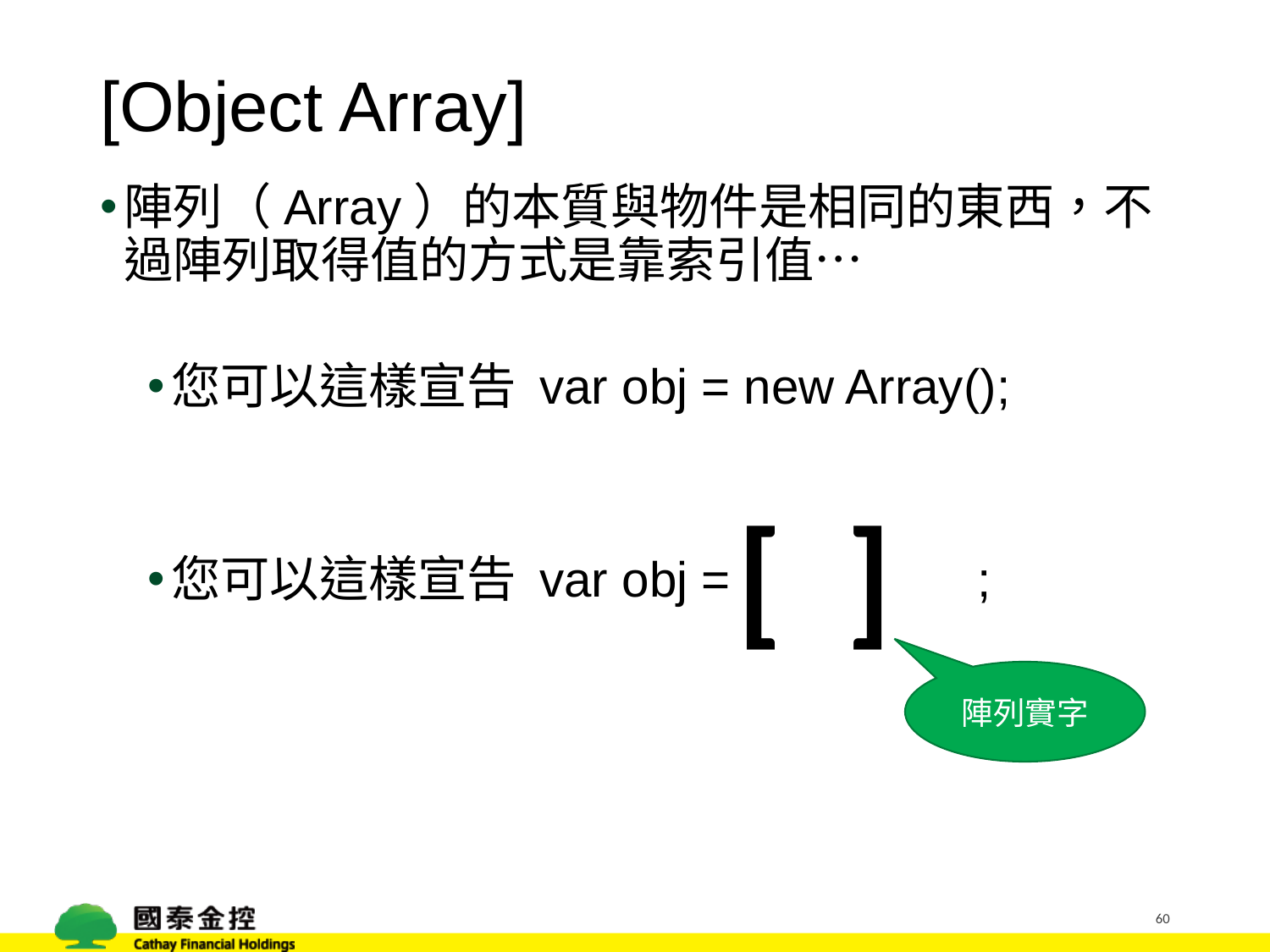

# [Object Array]
陣列（Array）的本質與物件是相同的東西，不過陣列取得值的方式是靠索引值…

您可以這樣宣告 var obj = new Array();

您可以這樣宣告 var obj =                  ;

[  ]
陣列實字